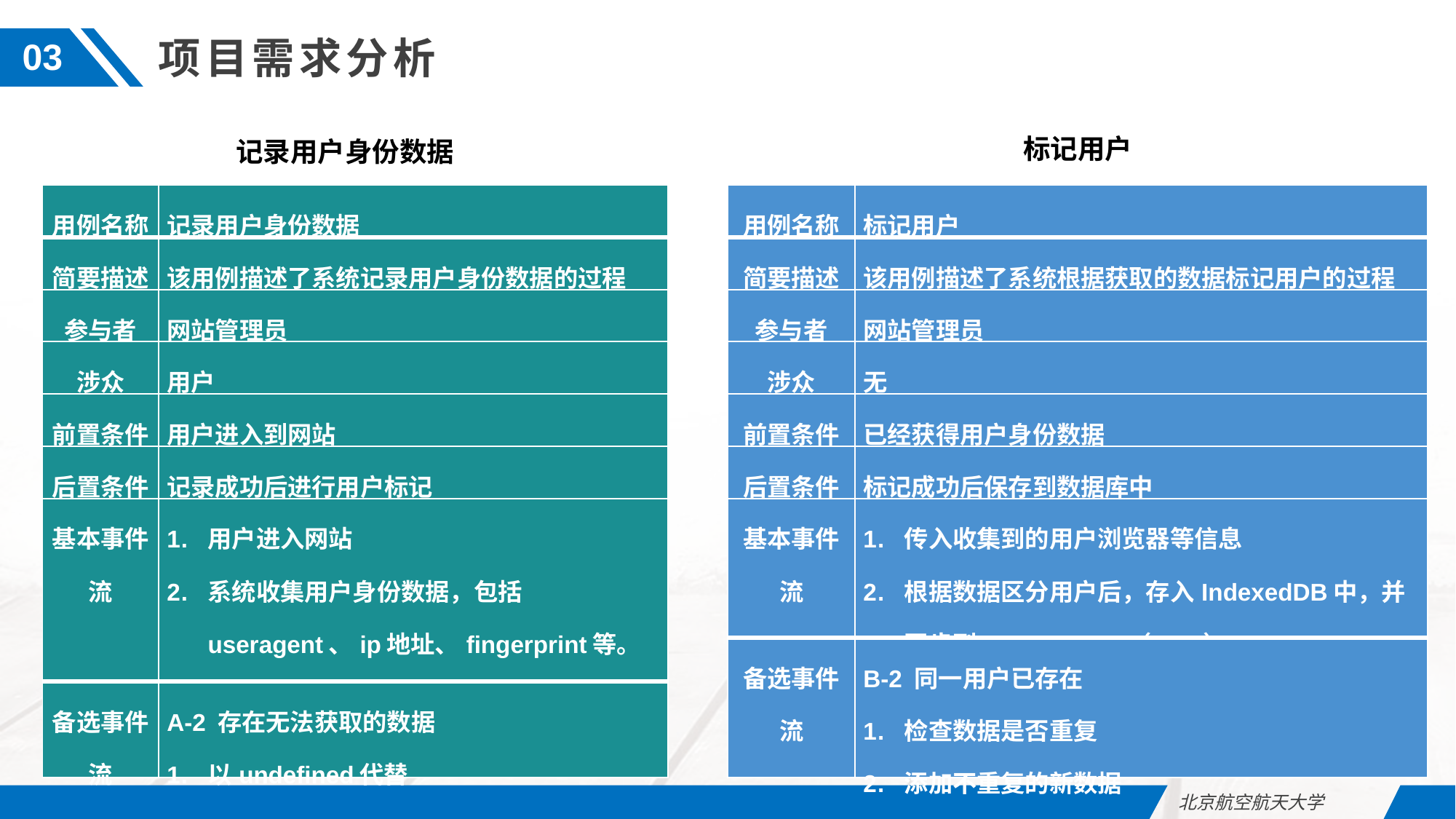

项目需求分析

03
标记用户
记录用户身份数据
| 用例名称 | 记录用户身份数据 |
| --- | --- |
| 简要描述 | 该用例描述了系统记录用户身份数据的过程 |
| 参与者 | 网站管理员 |
| 涉众 | 用户 |
| 前置条件 | 用户进入到网站 |
| 后置条件 | 记录成功后进行用户标记 |
| 基本事件流 | 用户进入网站 系统收集用户身份数据，包括useragent、ip地址、fingerprint等。（A-2） |
| 备选事件流 | A-2 存在无法获取的数据 以undefined代替 |
| 用例名称 | 标记用户 |
| --- | --- |
| 简要描述 | 该用例描述了系统根据获取的数据标记用户的过程 |
| 参与者 | 网站管理员 |
| 涉众 | 无 |
| 前置条件 | 已经获得用户身份数据 |
| 后置条件 | 标记成功后保存到数据库中 |
| 基本事件流 | 传入收集到的用户浏览器等信息 根据数据区分用户后，存入IndexedDB中，并同步到MongoDB。（B-2） |
| 备选事件流 | B-2 同一用户已存在 检查数据是否重复 添加不重复的新数据 |

北京航空航天大学